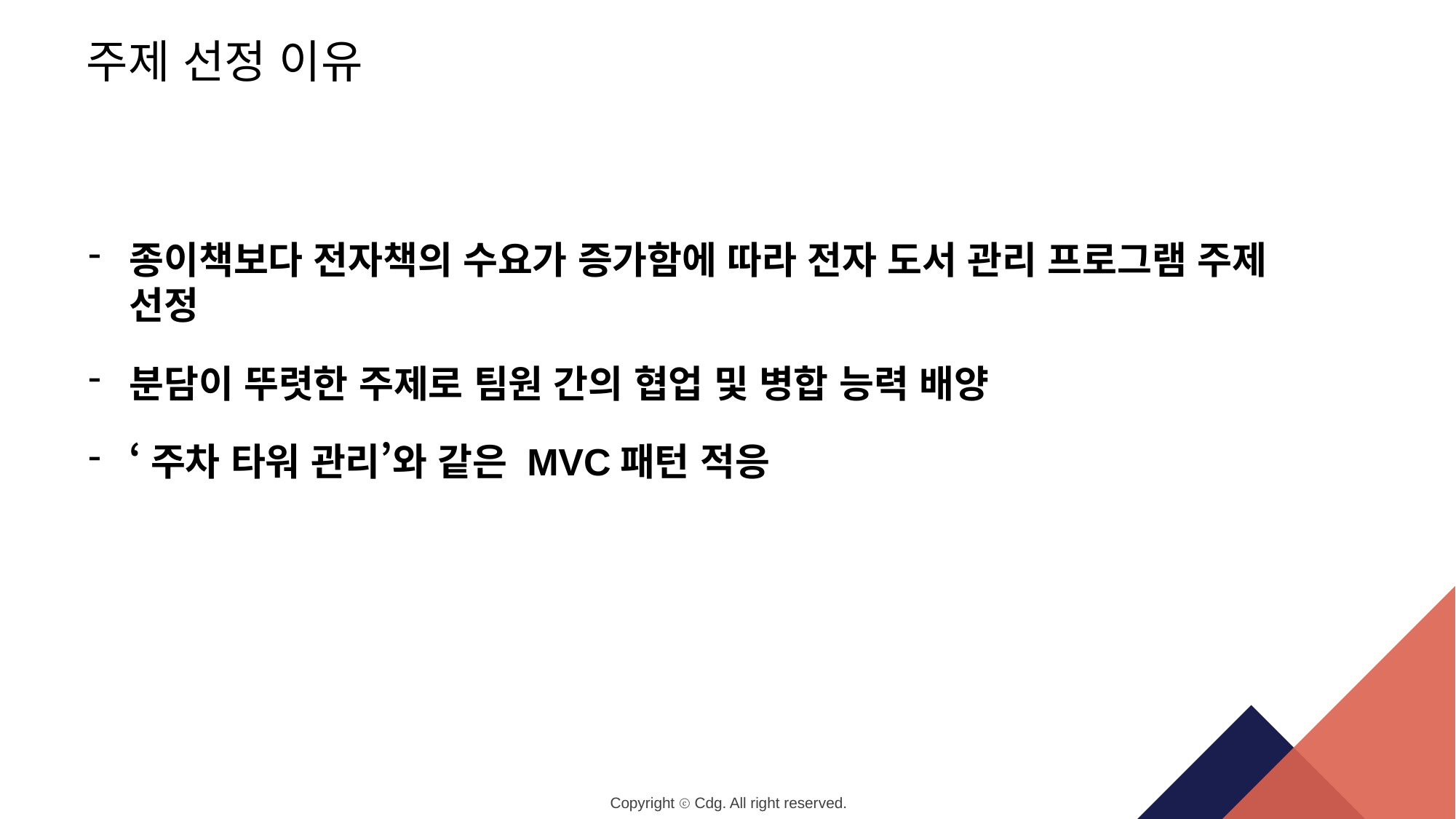

주제 선정 이유
종이책보다 전자책의 수요가 증가함에 따라 전자 도서 관리 프로그램 주제 선정

분담이 뚜렷한 주제로 팀원 간의 협업 및 병합 능력 배양

‘주차 타워 관리’와 같은 MVC패턴 적응

Copyright ⓒ Cdg. All right reserved.